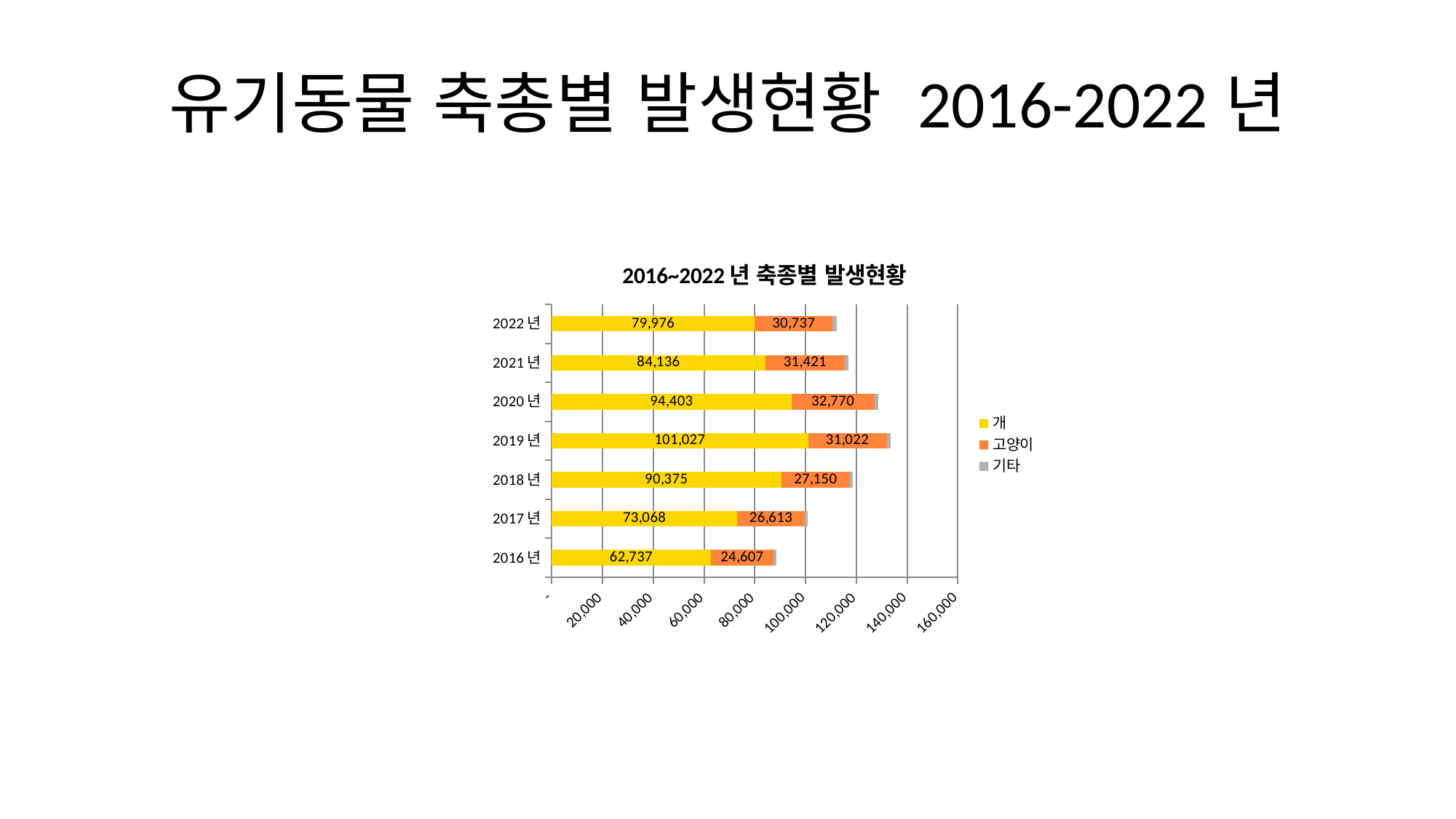

# 유기동물 축총별 발생현황 2016-2022년

### Chart: 2016~2022년 축종별 발생현황

| Category | 개 | 고양이 | 기타 |
|---|---|---|---|
| 2016년 | 62737.0 | 24607.0 | 1213.0 |
| 2017년 | 73068.0 | 26613.0 | 1159.0 |
| 2018년 | 90375.0 | 27150.0 | 1172.0 |
| 2019년 | 101027.0 | 31022.0 | 1464.0 |
| 2020년 | 94403.0 | 32770.0 | 1544.0 |
| 2021년 | 84136.0 | 31421.0 | 1427.0 |
| 2022년 | 79976.0 | 30737.0 | 1513.0 |